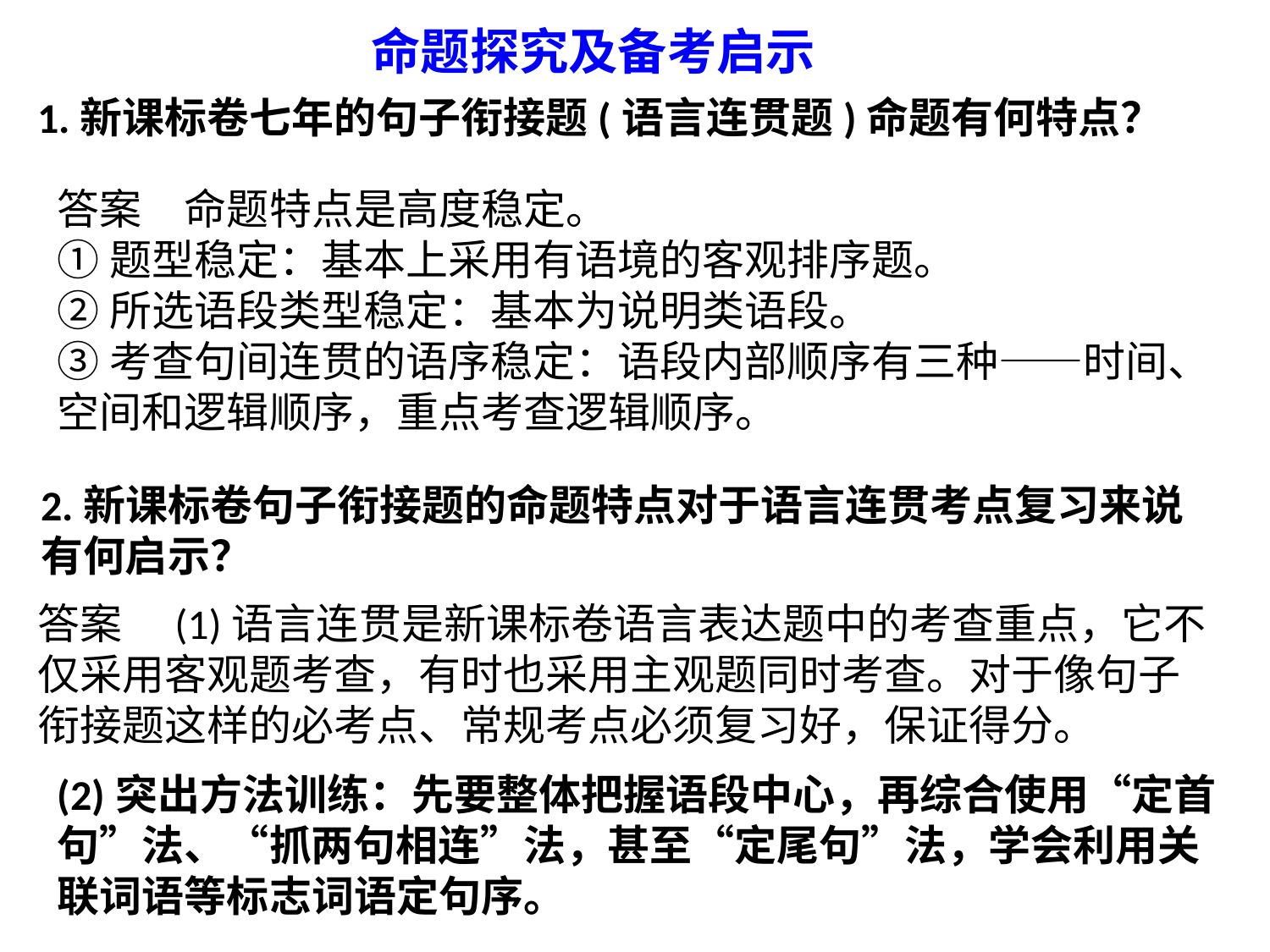

命题探究及备考启示
1.新课标卷七年的句子衔接题(语言连贯题)命题有何特点？
答案　命题特点是高度稳定。
①题型稳定：基本上采用有语境的客观排序题。
②所选语段类型稳定：基本为说明类语段。
③考查句间连贯的语序稳定：语段内部顺序有三种——时间、空间和逻辑顺序，重点考查逻辑顺序。
2.新课标卷句子衔接题的命题特点对于语言连贯考点复习来说有何启示？
答案　(1)语言连贯是新课标卷语言表达题中的考查重点，它不仅采用客观题考查，有时也采用主观题同时考查。对于像句子衔接题这样的必考点、常规考点必须复习好，保证得分。
(2)突出方法训练：先要整体把握语段中心，再综合使用“定首句”法、“抓两句相连”法，甚至“定尾句”法，学会利用关联词语等标志词语定句序。